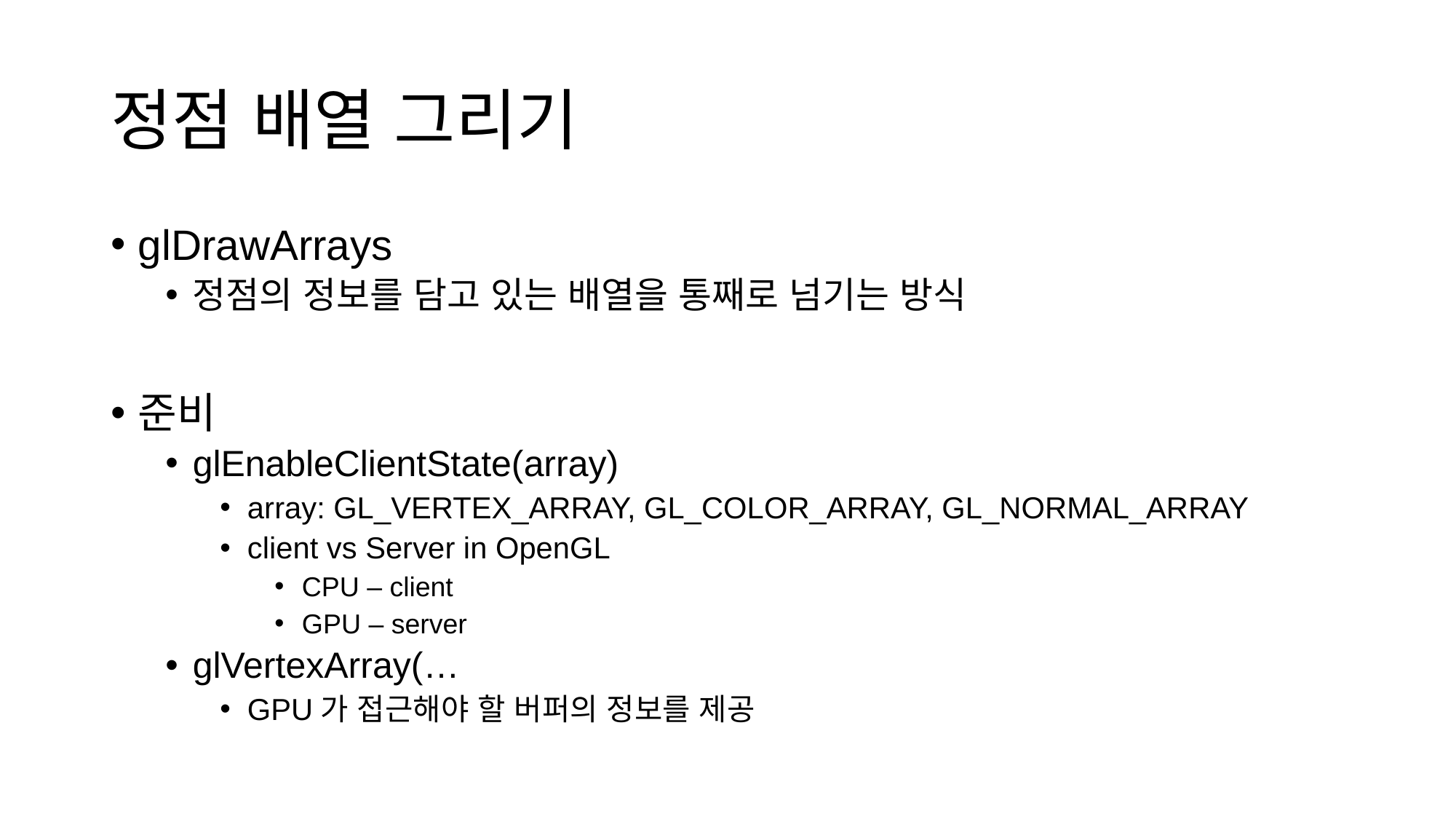

# 정점 배열 그리기
glDrawArrays
정점의 정보를 담고 있는 배열을 통째로 넘기는 방식

준비
glEnableClientState(array)
array: GL_VERTEX_ARRAY, GL_COLOR_ARRAY, GL_NORMAL_ARRAY
client vs Server in OpenGL
CPU – client
GPU – server
glVertexArray(…
GPU가 접근해야 할 버퍼의 정보를 제공